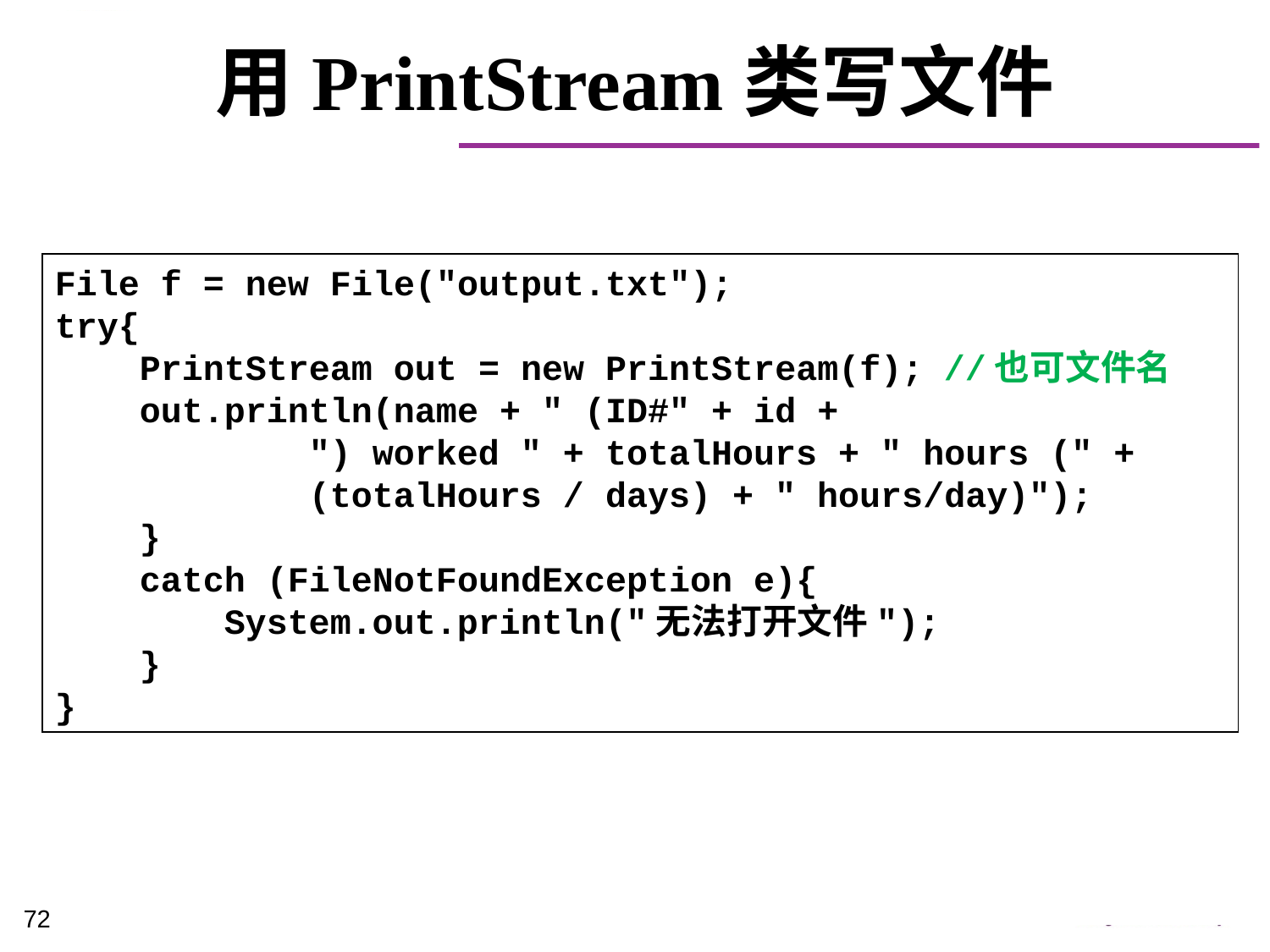

# 用PrintStream类写文件
File f = new File("output.txt");
try{
    PrintStream out = new PrintStream(f); //也可文件名
    out.println(name + " (ID#" + id +
            ") worked " + totalHours + " hours (" +
            (totalHours / days) + " hours/day)");
    }
    catch (FileNotFoundException e){
        System.out.println("无法打开文件");
    }
}
72